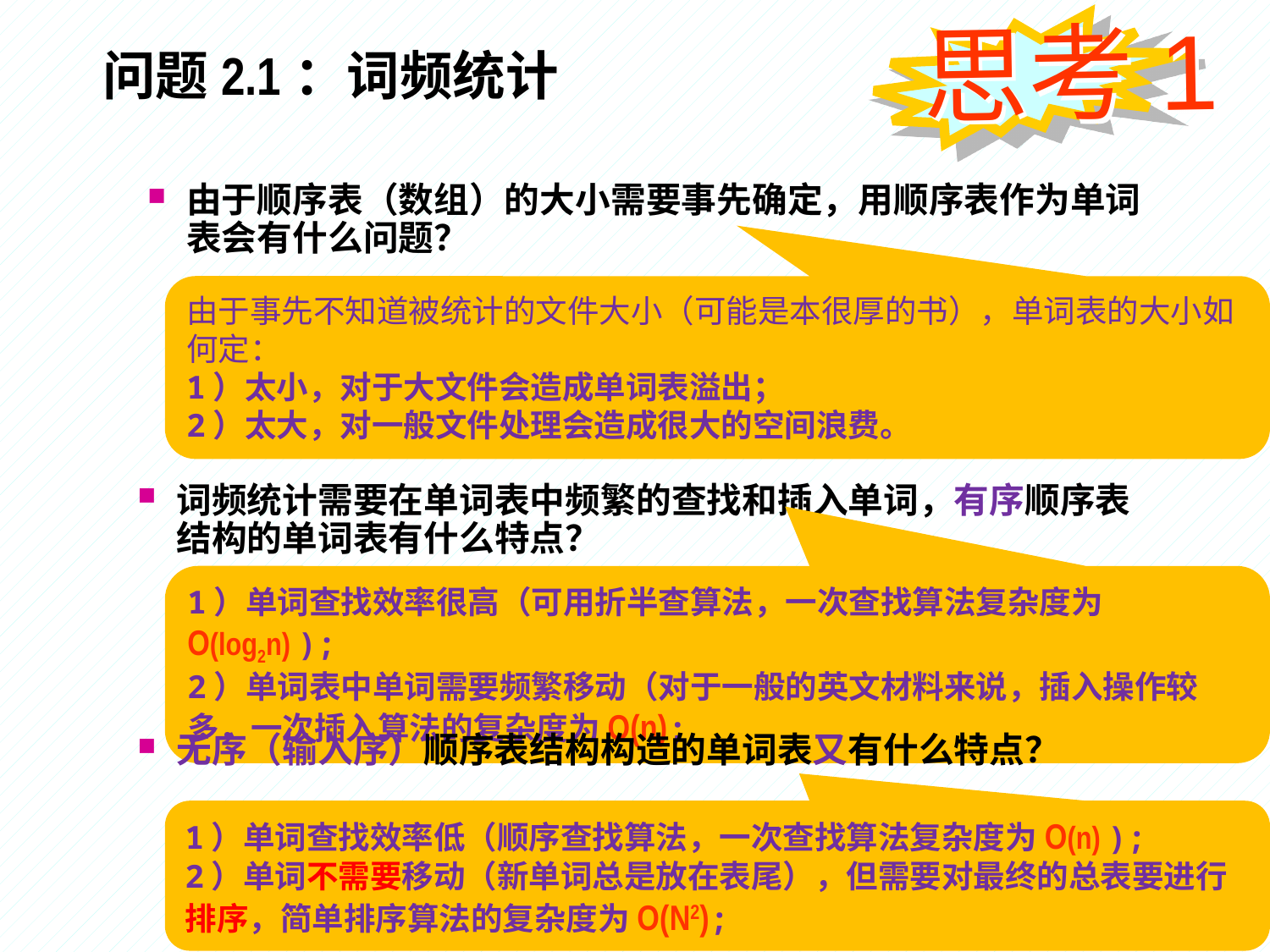

思考1

# 问题2.1：词频统计
由于顺序表（数组）的大小需要事先确定，用顺序表作为单词表会有什么问题？
由于事先不知道被统计的文件大小（可能是本很厚的书），单词表的大小如何定：
1）太小，对于大文件会造成单词表溢出；
2）太大，对一般文件处理会造成很大的空间浪费。
词频统计需要在单词表中频繁的查找和插入单词，有序顺序表结构的单词表有什么特点？
1）单词查找效率很高（可用折半查算法，一次查找算法复杂度为O(log2n) );
2）单词表中单词需要频繁移动（对于一般的英文材料来说，插入操作较多，一次插入算法的复杂度为O(n);
无序（输入序）顺序表结构构造的单词表又有什么特点？
1）单词查找效率低（顺序查找算法，一次查找算法复杂度为O(n) );
2）单词不需要移动（新单词总是放在表尾），但需要对最终的总表要进行排序，简单排序算法的复杂度为O(N2);
46